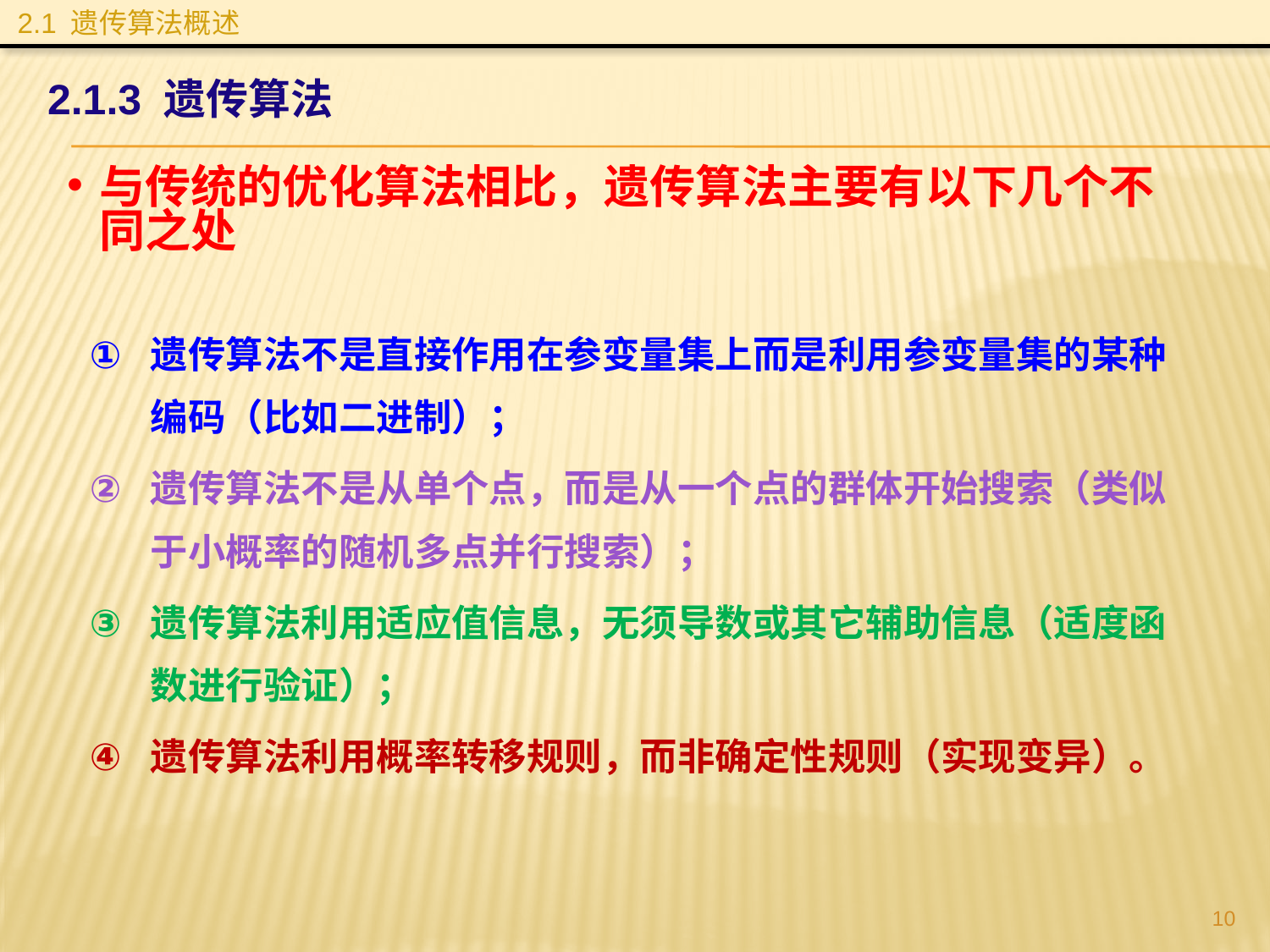

2.1 遗传算法概述

2.1.3 遗传算法
与传统的优化算法相比，遗传算法主要有以下几个不同之处
遗传算法不是直接作用在参变量集上而是利用参变量集的某种编码（比如二进制）；
遗传算法不是从单个点，而是从一个点的群体开始搜索（类似于小概率的随机多点并行搜索）；
遗传算法利用适应值信息，无须导数或其它辅助信息（适度函数进行验证）；
遗传算法利用概率转移规则，而非确定性规则（实现变异）。
10